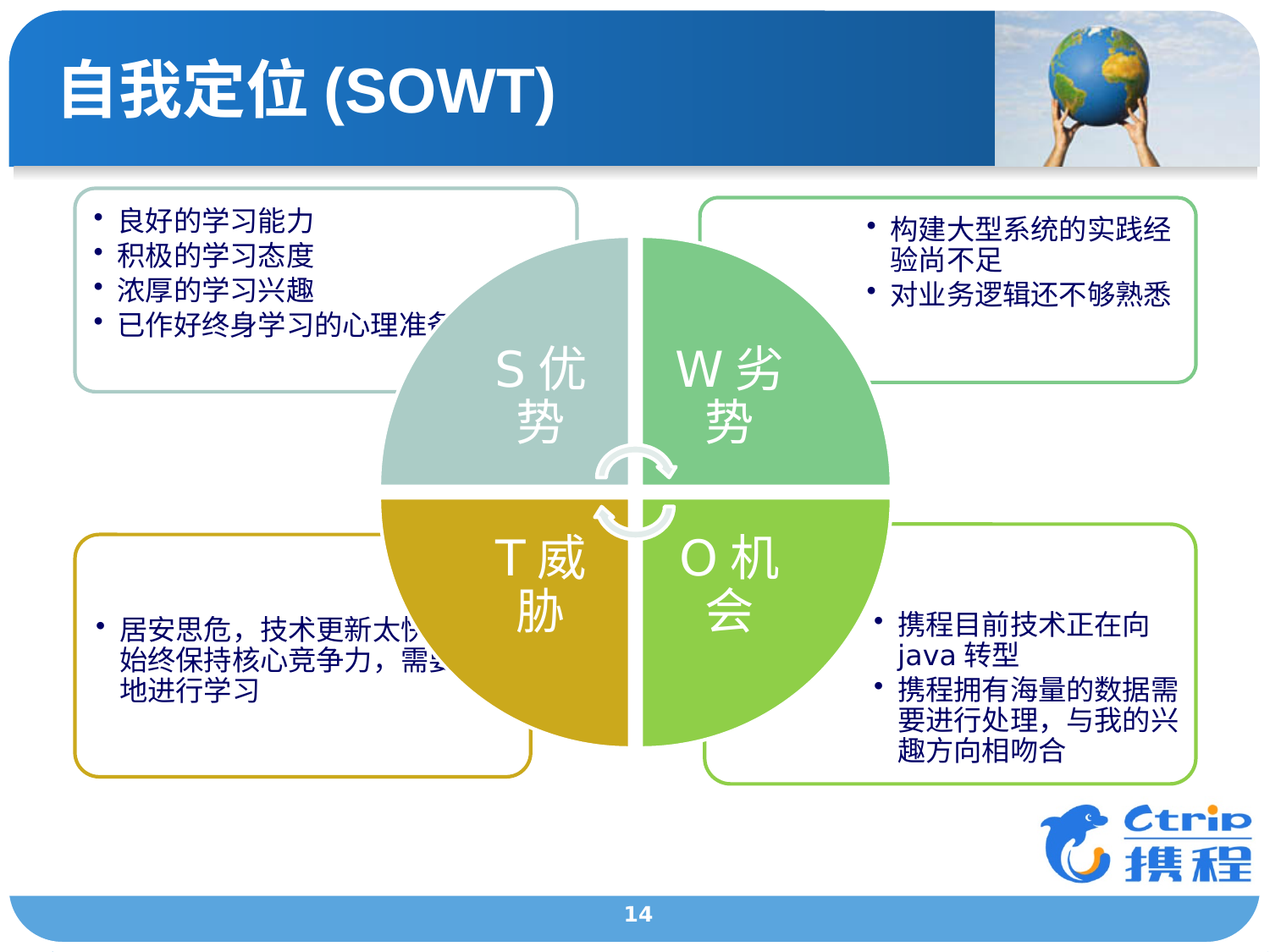

# 自我定位(SOWT)
携程目前技术正在向java转型
携程拥有海量的数据需要进行处理，与我的兴趣方向相吻合
居安思危，技术更新太快，为了始终保持核心竞争力，需要不断地进行学习
构建大型系统的实践经验尚不足
对业务逻辑还不够熟悉

良好的学习能力
积极的学习态度
浓厚的学习兴趣
已作好终身学习的心理准备
S优势
W劣势
O机会
T威胁
14